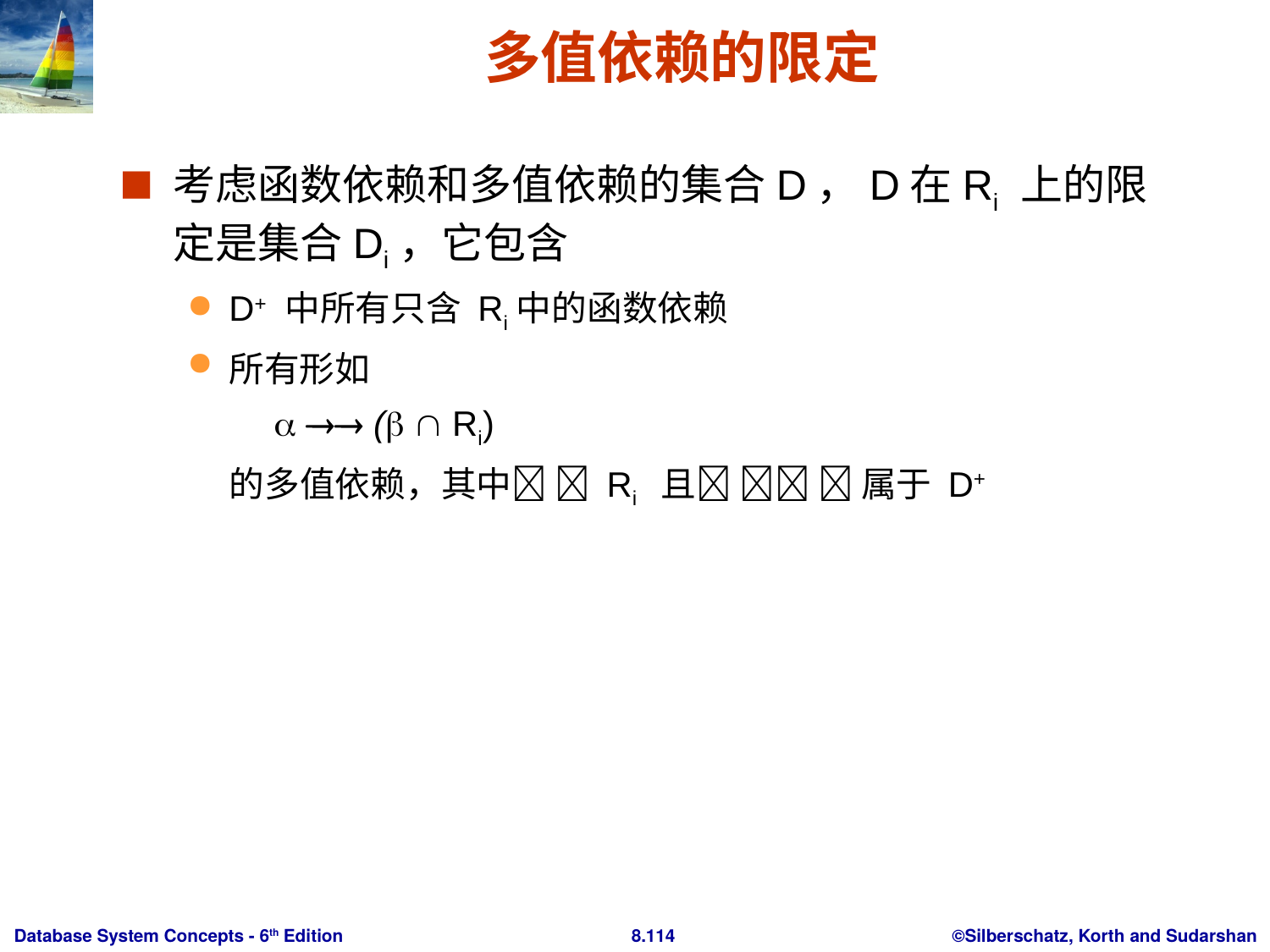

# 多值依赖的限定
考虑函数依赖和多值依赖的集合D，D在Ri 上的限定是集合Di，它包含
D+ 中所有只含 Ri中的函数依赖
所有形如
   α →→ (β ∩ Ri)
    的多值依赖，其中α ⊆ Ri  且α →→ β 属于 D+